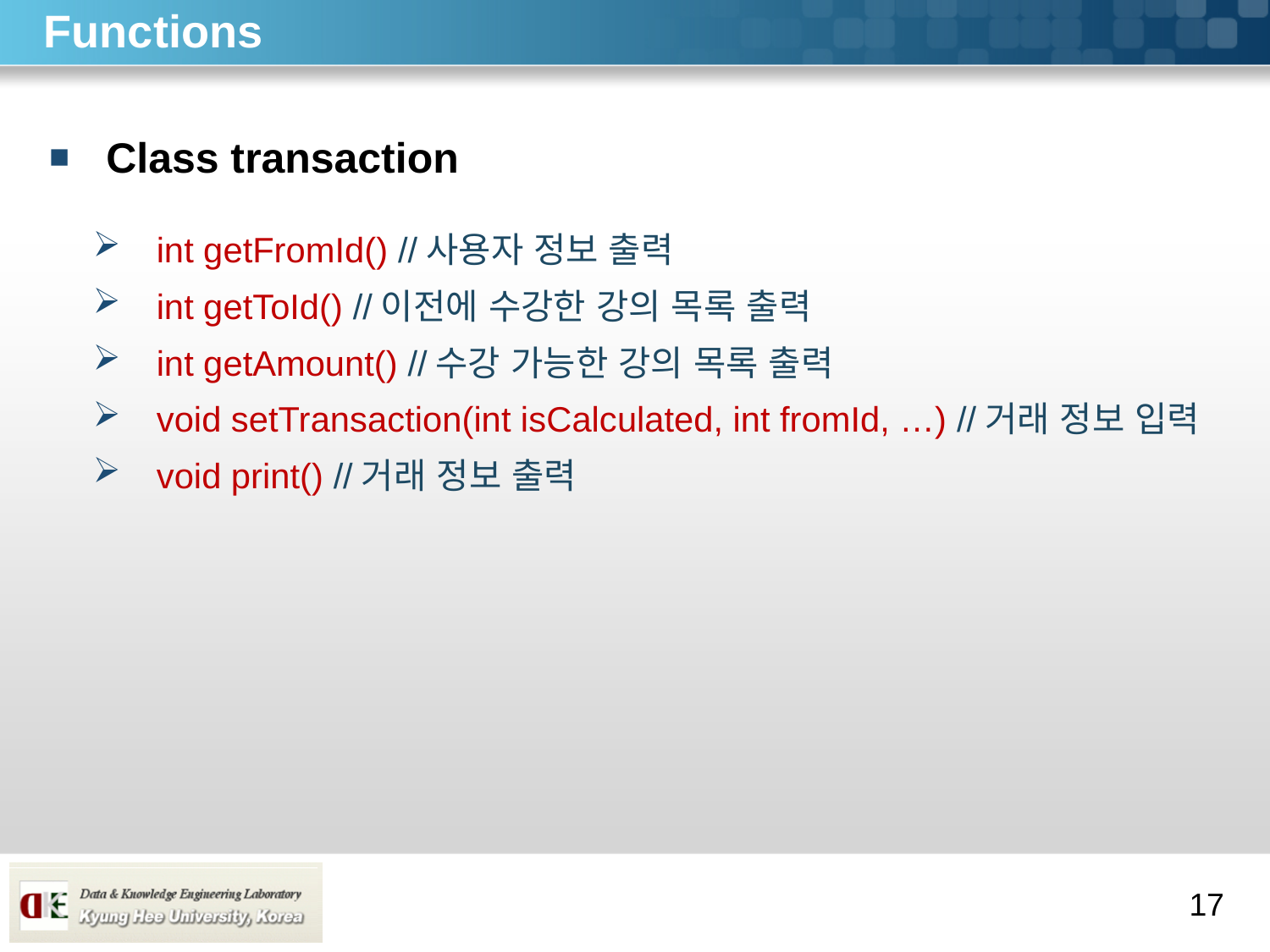

# Functions
 Class transaction

int getFromId() //사용자 정보 출력
int getToId() //이전에 수강한 강의 목록 출력
int getAmount() //수강 가능한 강의 목록 출력
void setTransaction(int isCalculated, int fromId, …) //거래 정보 입력
void print() //거래 정보 출력